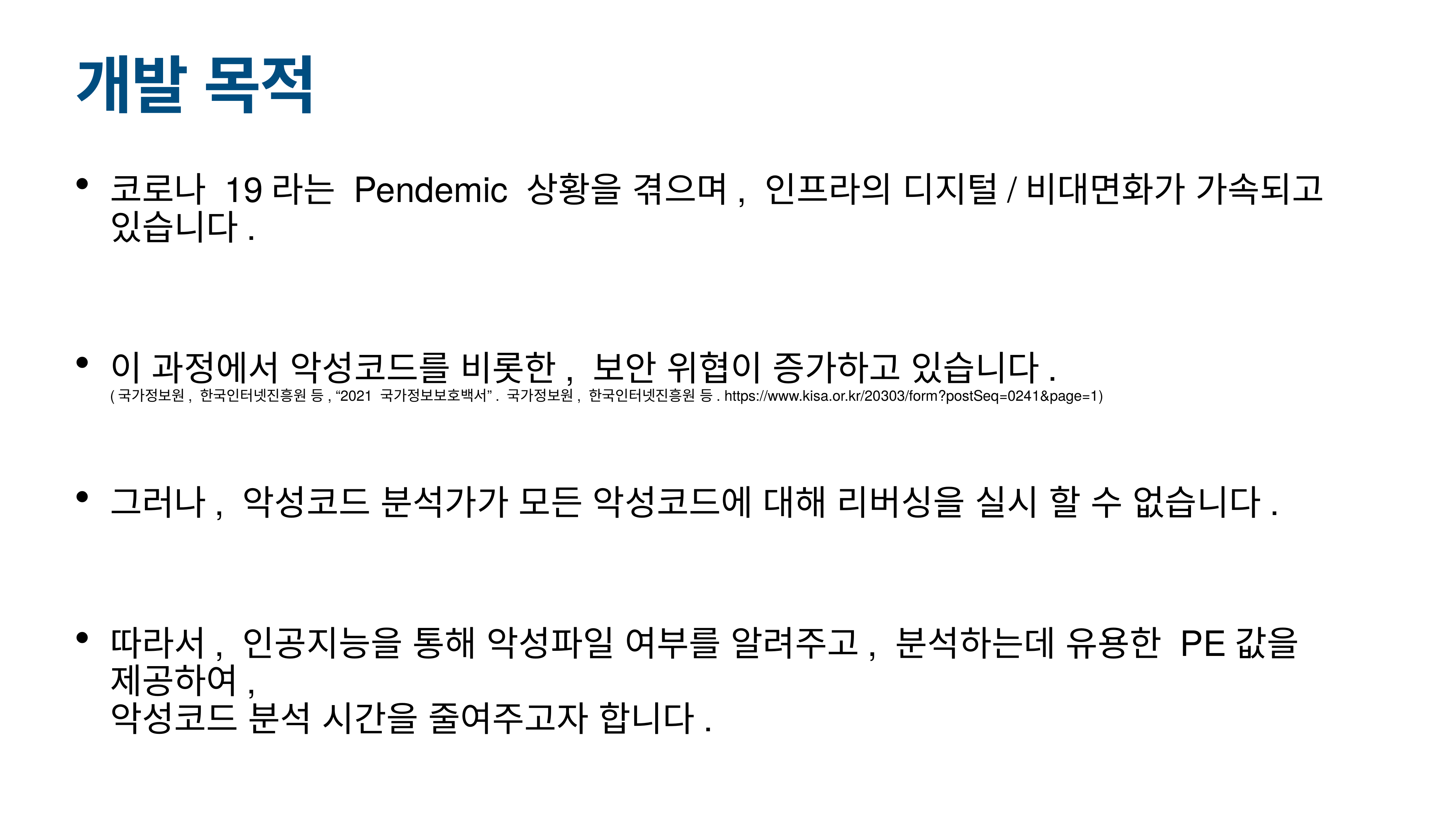

# 개발 목적
코로나 19라는 Pendemic 상황을 겪으며, 인프라의 디지털/비대면화가 가속되고 있습니다.

이 과정에서 악성코드를 비롯한, 보안 위협이 증가하고 있습니다.
(국가정보원, 한국인터넷진흥원 등, “2021 국가정보보호백서”. 국가정보원, 한국인터넷진흥원 등. https://www.kisa.or.kr/20303/form?postSeq=0241&page=1)

그러나, 악성코드 분석가가 모든 악성코드에 대해 리버싱을 실시 할 수 없습니다.

따라서, 인공지능을 통해 악성파일 여부를 알려주고, 분석하는데 유용한 PE값을 제공하여,
악성코드 분석 시간을 줄여주고자 합니다.